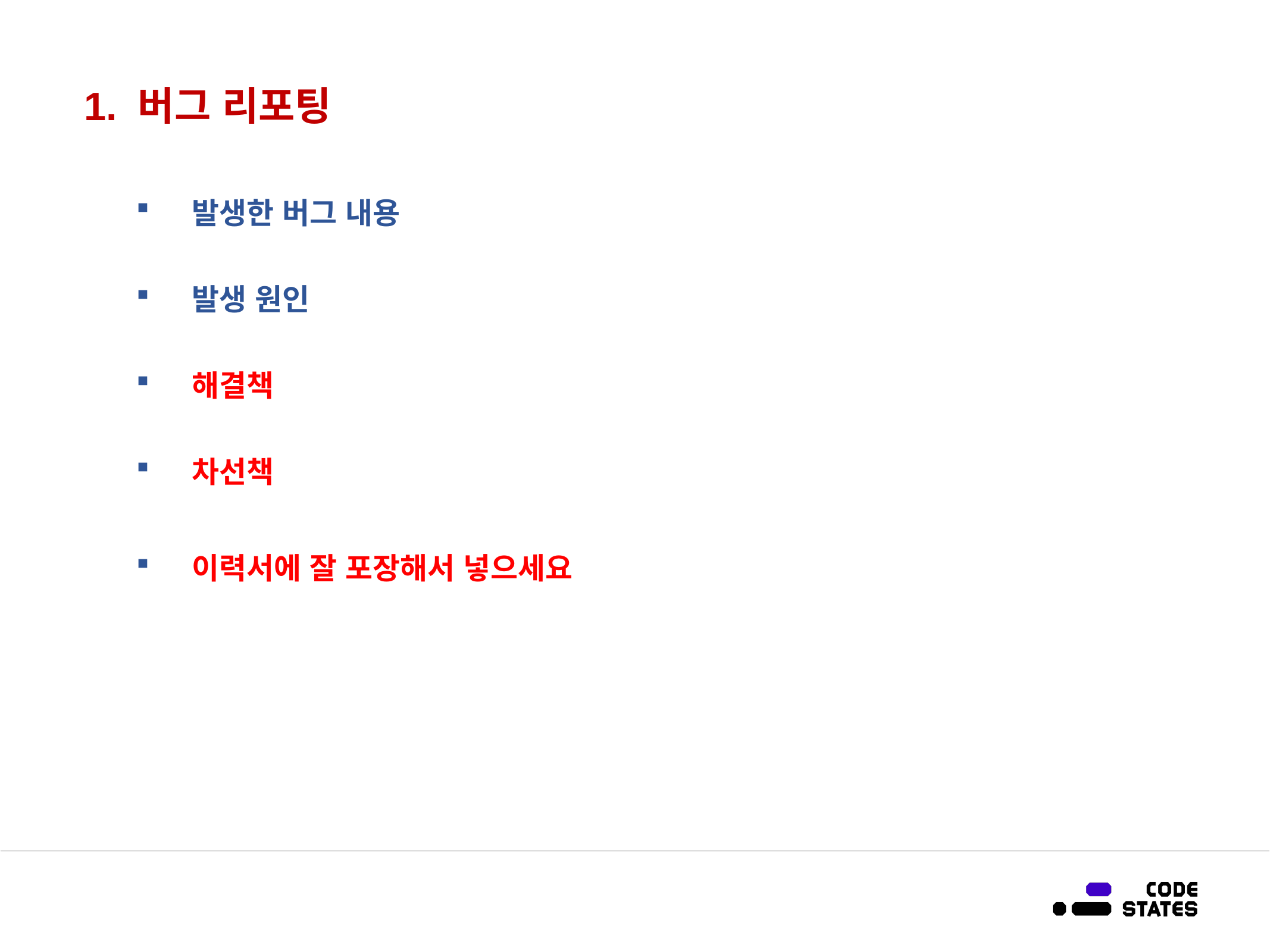

# 1. 버그 리포팅
발생한 버그 내용
발생 원인
해결책
차선책
이력서에 잘 포장해서 넣으세요